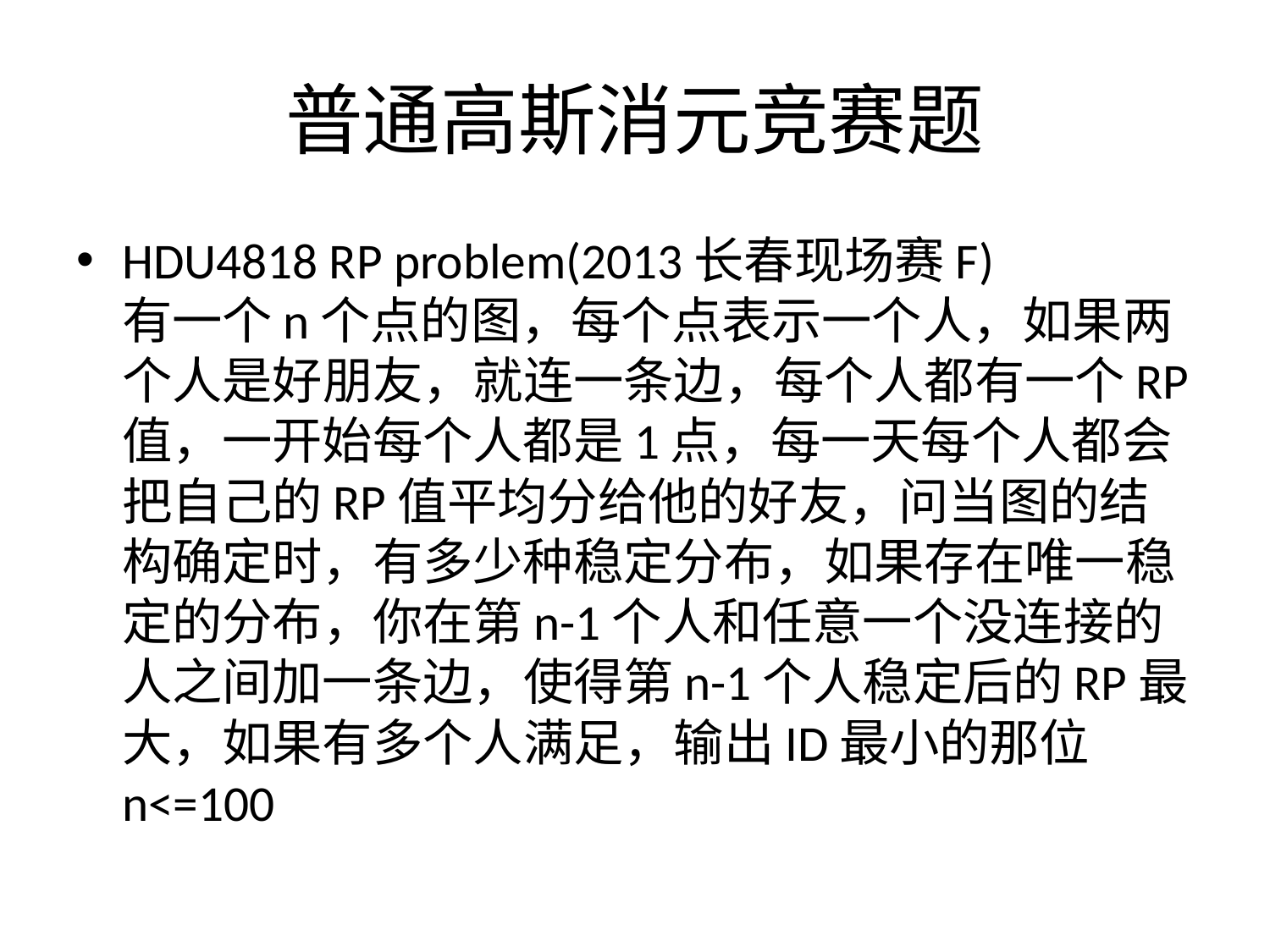

# 普通高斯消元竞赛题
HDU4818 RP problem(2013长春现场赛F)
有一个n个点的图，每个点表示一个人，如果两个人是好朋友，就连一条边，每个人都有一个RP值，一开始每个人都是1点，每一天每个人都会把自己的RP值平均分给他的好友，问当图的结构确定时，有多少种稳定分布，如果存在唯一稳定的分布，你在第n-1个人和任意一个没连接的人之间加一条边，使得第n-1个人稳定后的RP最大，如果有多个人满足，输出ID最小的那位
n<=100